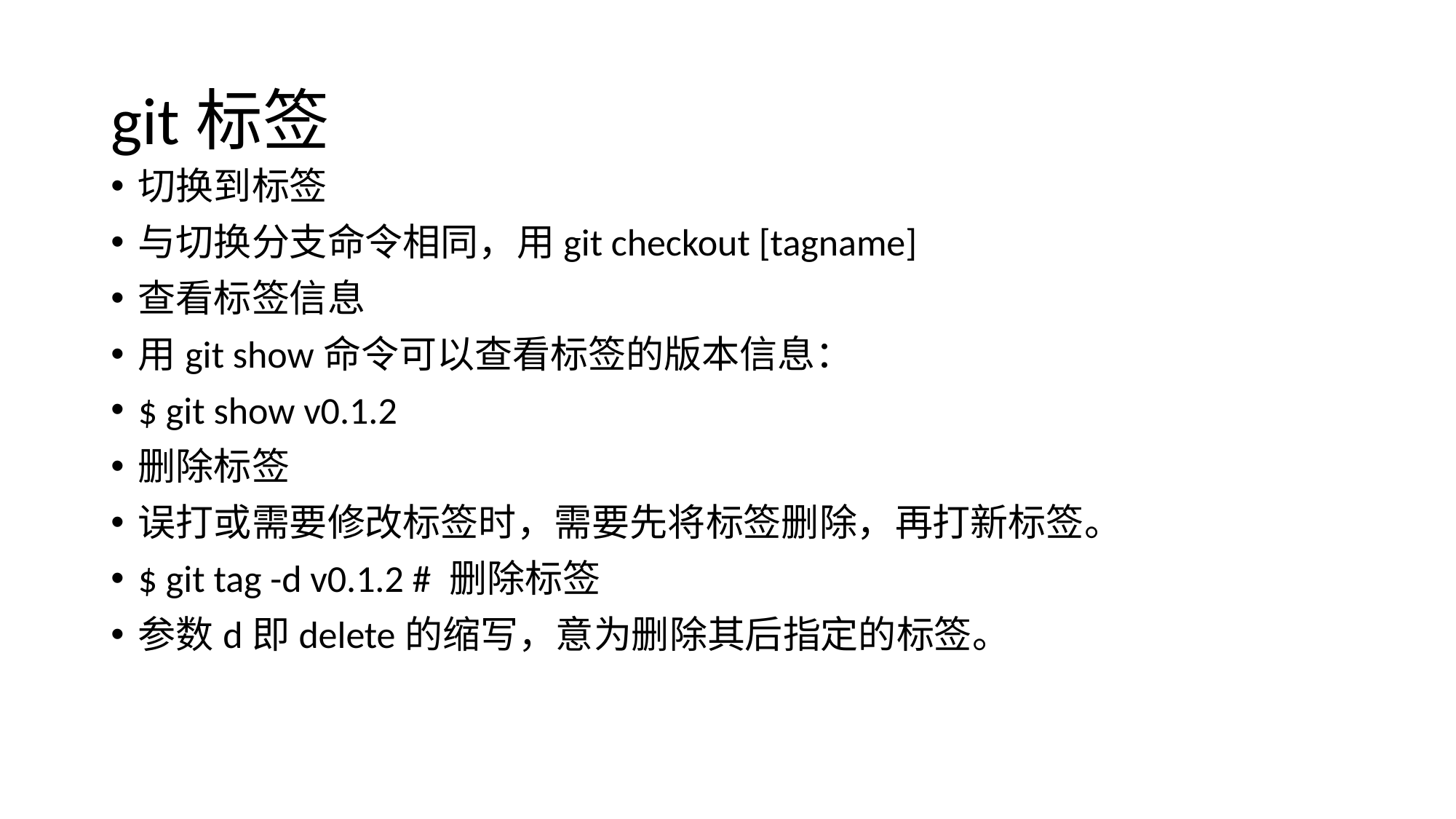

# git标签
切换到标签
与切换分支命令相同，用git checkout [tagname]
查看标签信息
用git show命令可以查看标签的版本信息：
$ git show v0.1.2
删除标签
误打或需要修改标签时，需要先将标签删除，再打新标签。
$ git tag -d v0.1.2 # 删除标签
参数d即delete的缩写，意为删除其后指定的标签。